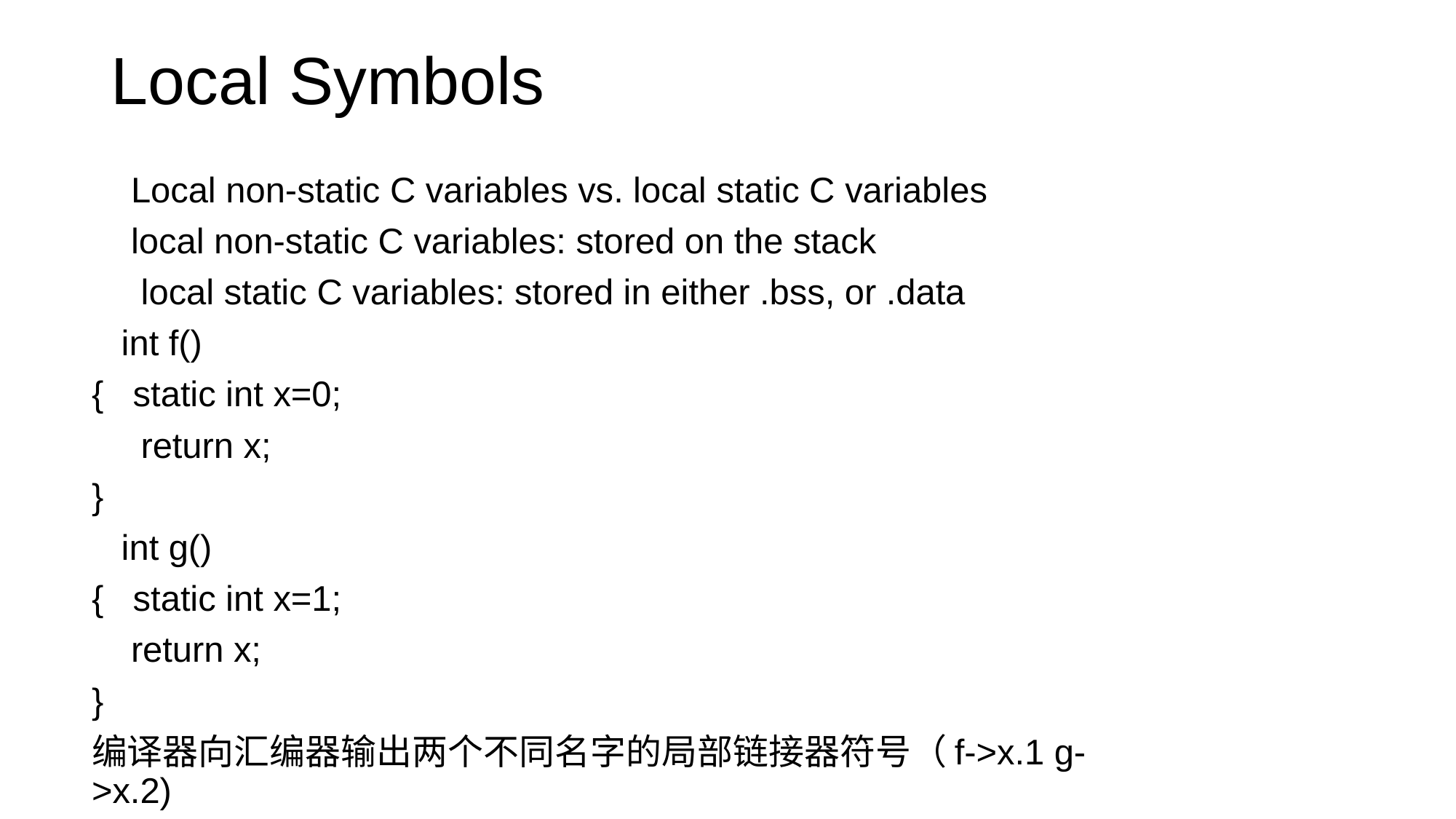

# Local Symbols
    Local non-static C variables vs. local static C variables
    local non-static C variables: stored on the stack
     local static C variables: stored in either .bss, or .data
   int f()
{   static int x=0;
     return x;
}
   int g()
{   static int x=1;
    return x;
}
编译器向汇编器输出两个不同名字的局部链接器符号（f->x.1 g->x.2)